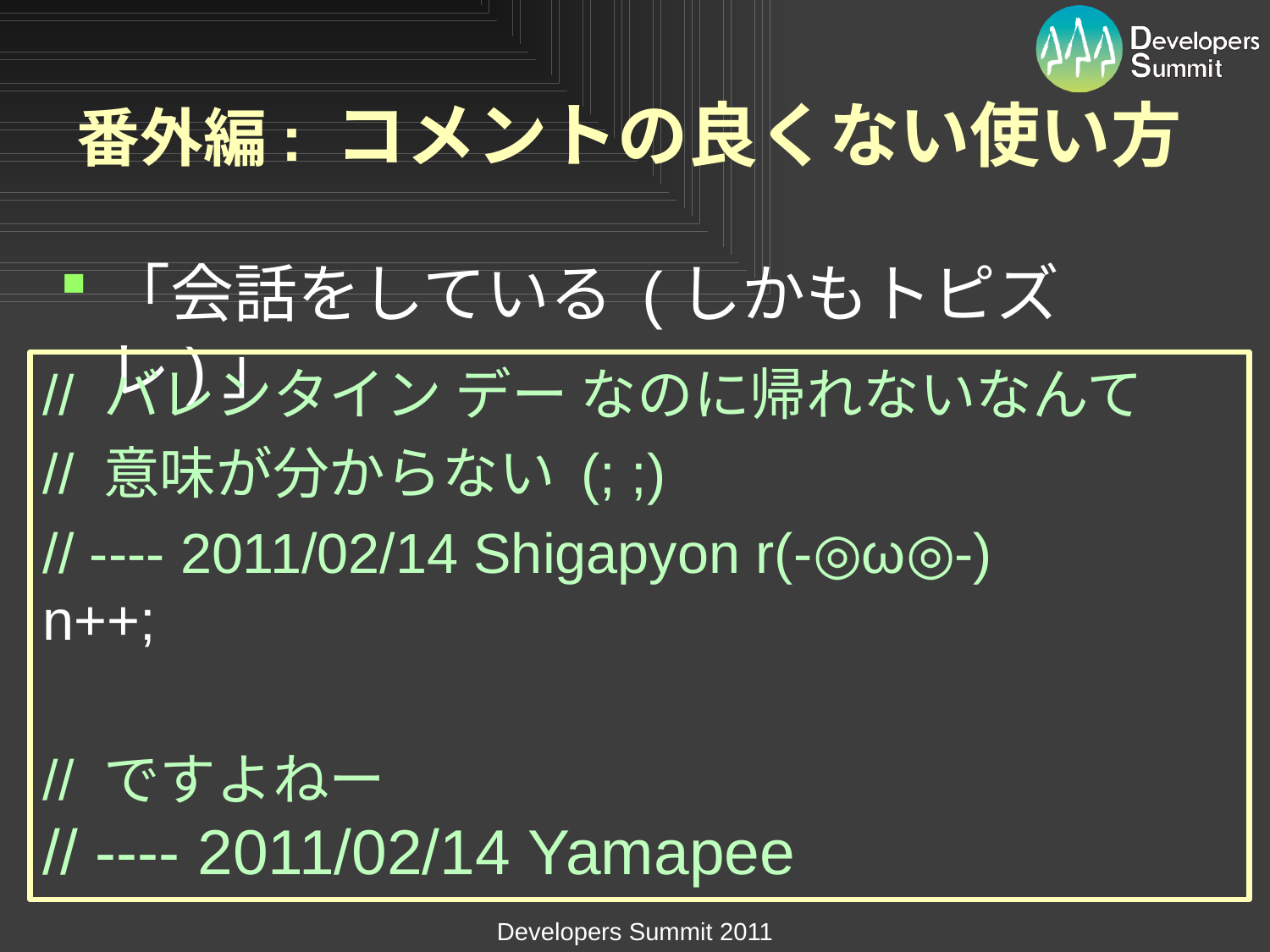

# 番外編: コメントの良くない使い方
「会話をしている (しかもトピズレ)」
// バレンタイン デー なのに帰れないなんて
// 意味が分からない (; ;)
// ---- 2011/02/14 Shigapyon r(-◎ω◎-)
n++;

// ですよねー
// ---- 2011/02/14 Yamapee